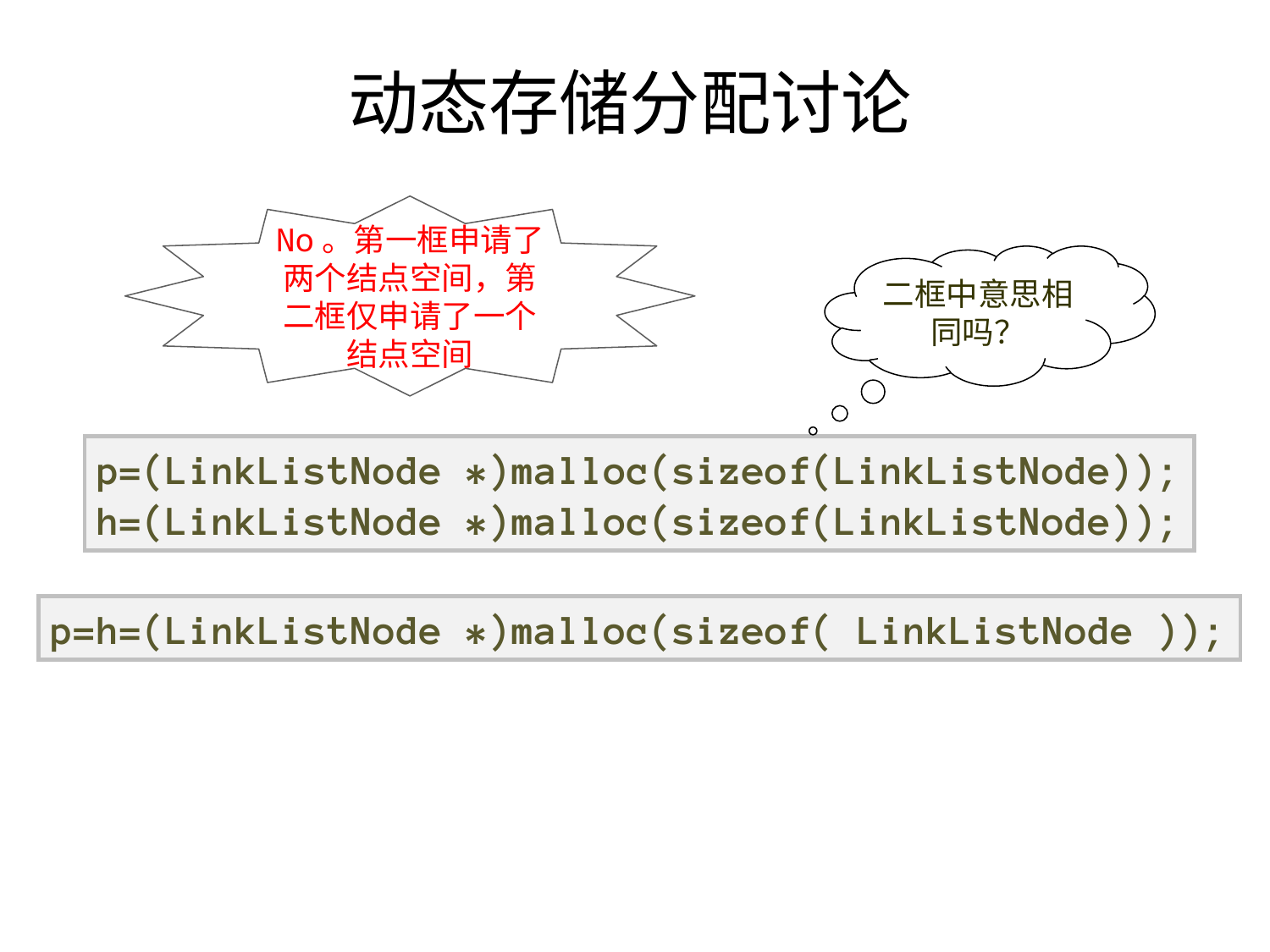

# 动态存储分配讨论
No。第一框申请了两个结点空间，第二框仅申请了一个结点空间
二框中意思相同吗？
p=(LinkListNode *)malloc(sizeof(LinkListNode));
h=(LinkListNode *)malloc(sizeof(LinkListNode));
p=h=(LinkListNode *)malloc(sizeof( LinkListNode ));
70